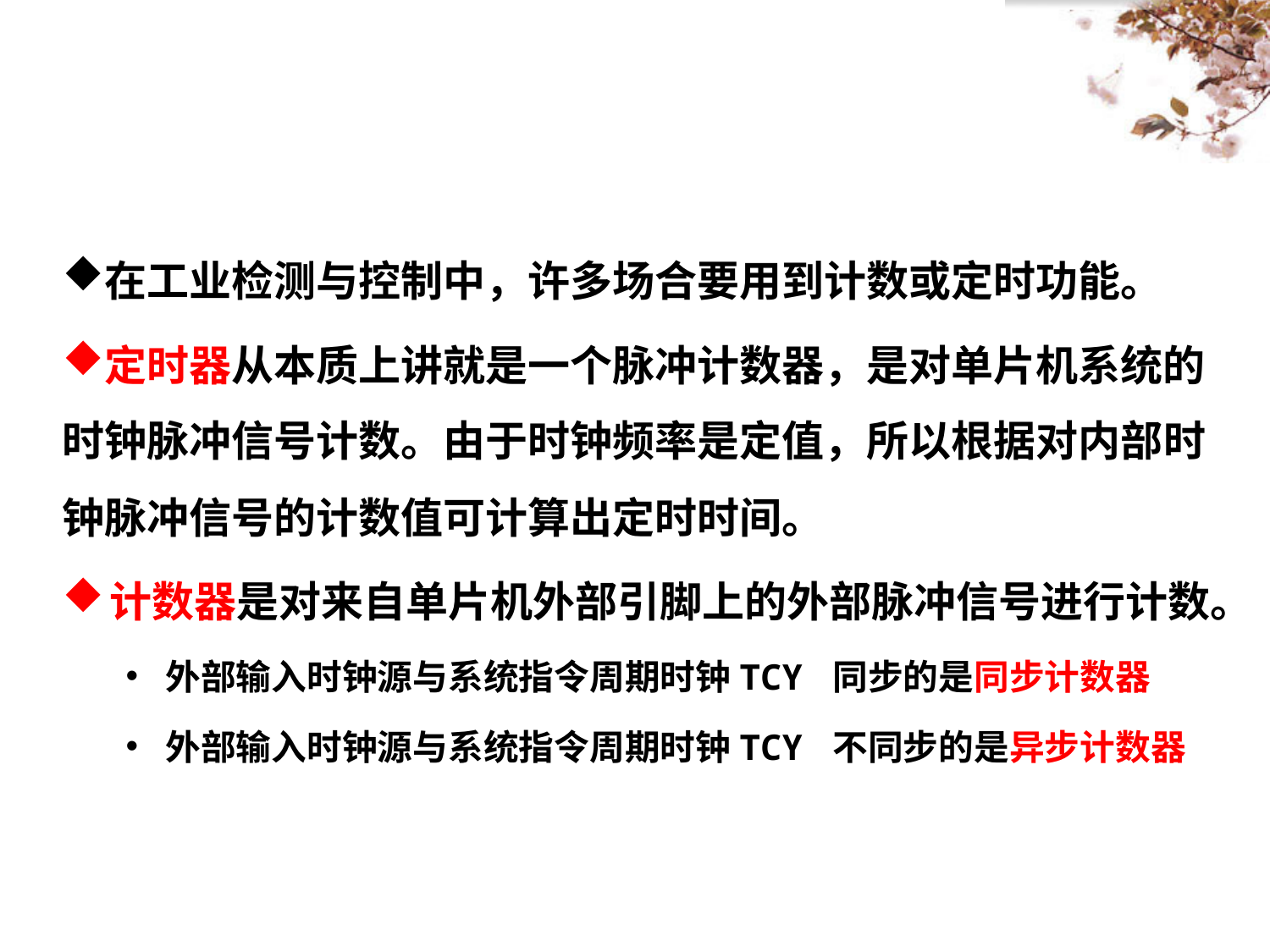

#
在工业检测与控制中，许多场合要用到计数或定时功能。
定时器从本质上讲就是一个脉冲计数器，是对单片机系统的时钟脉冲信号计数。由于时钟频率是定值，所以根据对内部时钟脉冲信号的计数值可计算出定时时间。
计数器是对来自单片机外部引脚上的外部脉冲信号进行计数。
外部输入时钟源与系统指令周期时钟TCY 同步的是同步计数器
外部输入时钟源与系统指令周期时钟TCY 不同步的是异步计数器